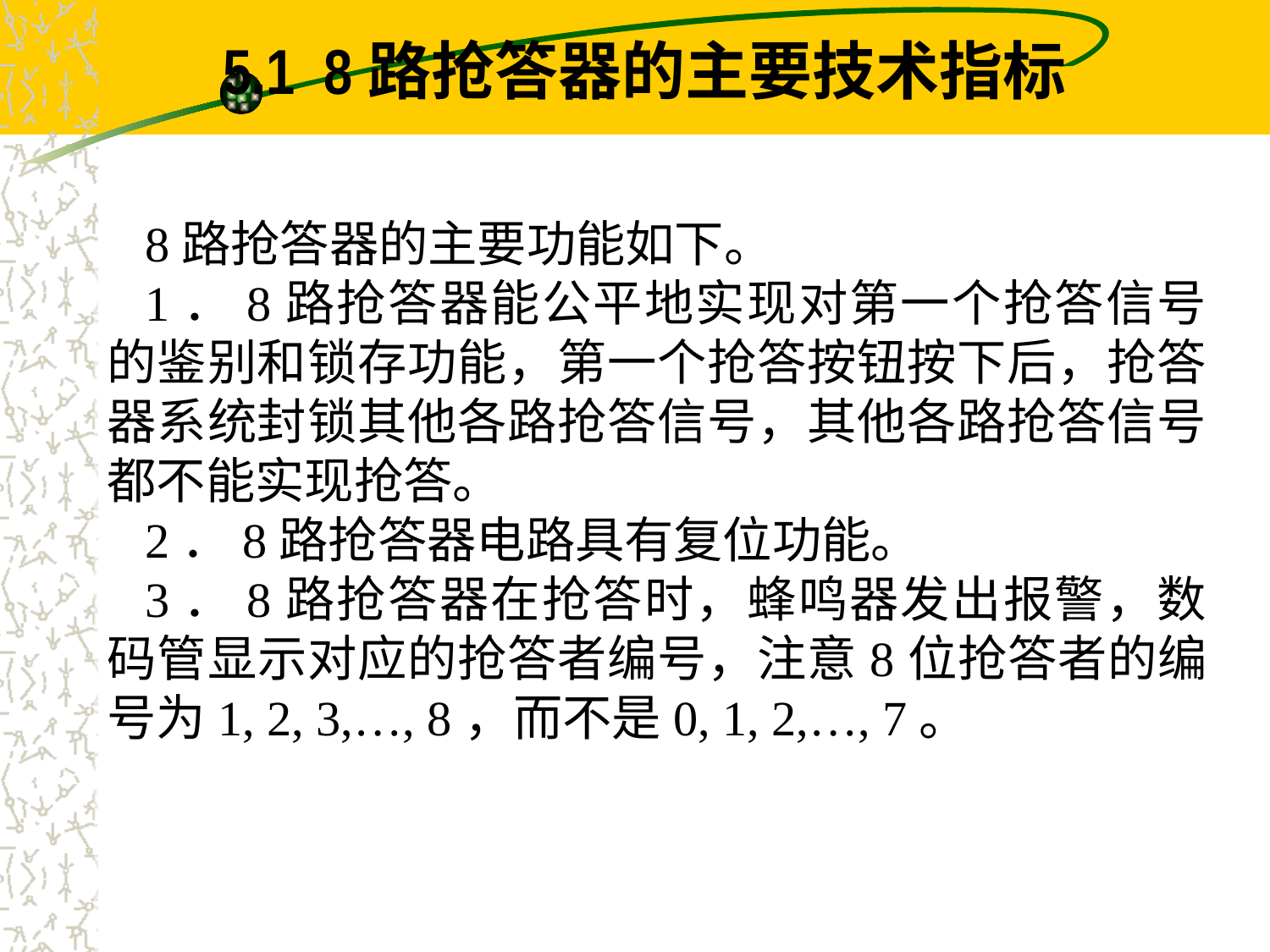

5.1  8路抢答器的主要技术指标
8路抢答器的主要功能如下。
1．8路抢答器能公平地实现对第一个抢答信号的鉴别和锁存功能，第一个抢答按钮按下后，抢答器系统封锁其他各路抢答信号，其他各路抢答信号都不能实现抢答。
2．8路抢答器电路具有复位功能。
3．8路抢答器在抢答时，蜂鸣器发出报警，数码管显示对应的抢答者编号，注意8位抢答者的编号为1, 2, 3,…, 8，而不是0, 1, 2,…, 7。